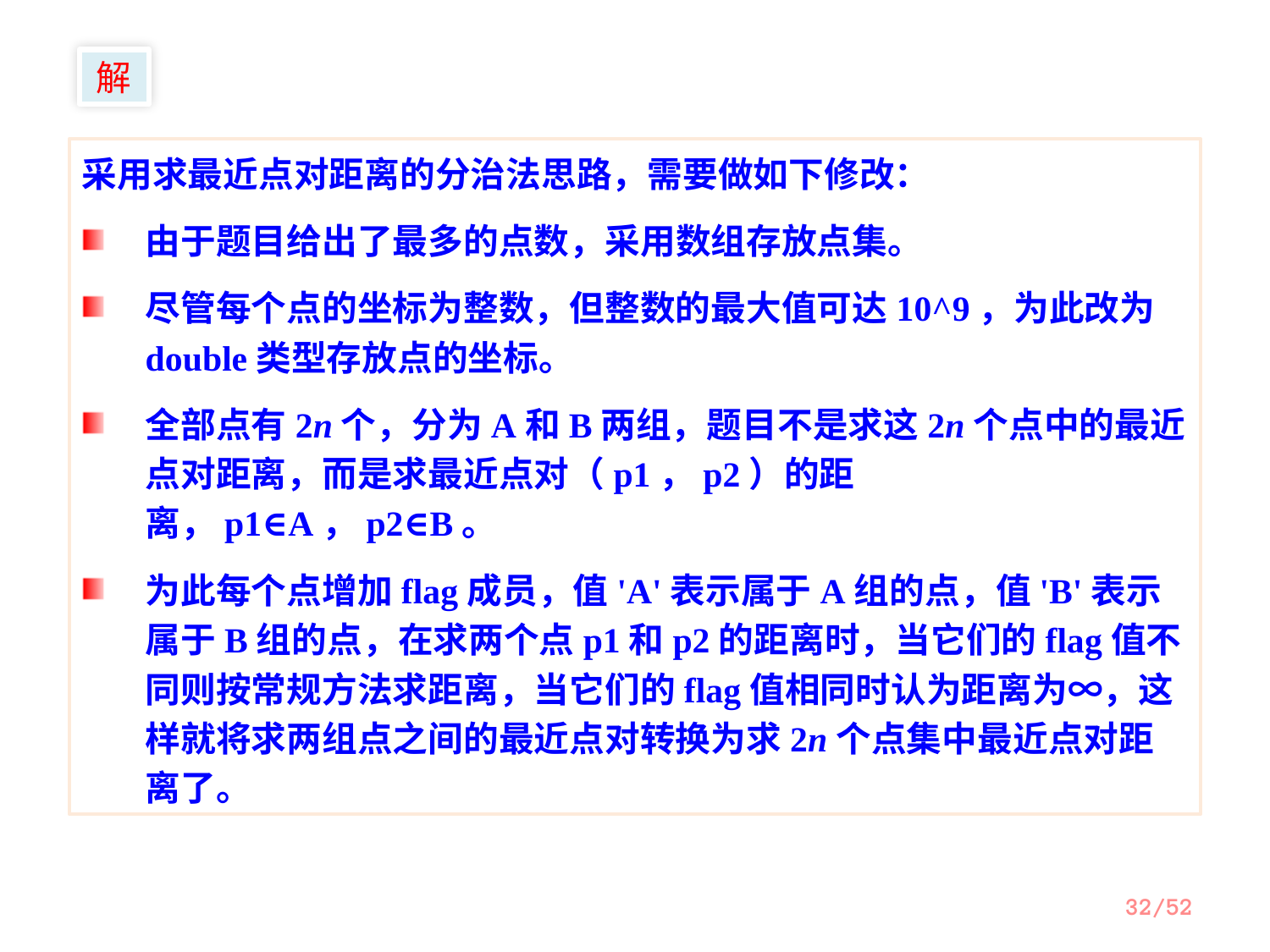

解
采用求最近点对距离的分治法思路，需要做如下修改：
由于题目给出了最多的点数，采用数组存放点集。
尽管每个点的坐标为整数，但整数的最大值可达10^9，为此改为double类型存放点的坐标。
全部点有2n个，分为A和B两组，题目不是求这2n个点中的最近点对距离，而是求最近点对（p1，p2）的距离，p1∈A，p2∈B。
为此每个点增加flag成员，值'A'表示属于A组的点，值'B'表示属于B组的点，在求两个点p1和p2的距离时，当它们的flag值不同则按常规方法求距离，当它们的flag值相同时认为距离为∞，这样就将求两组点之间的最近点对转换为求2n个点集中最近点对距离了。
32/52